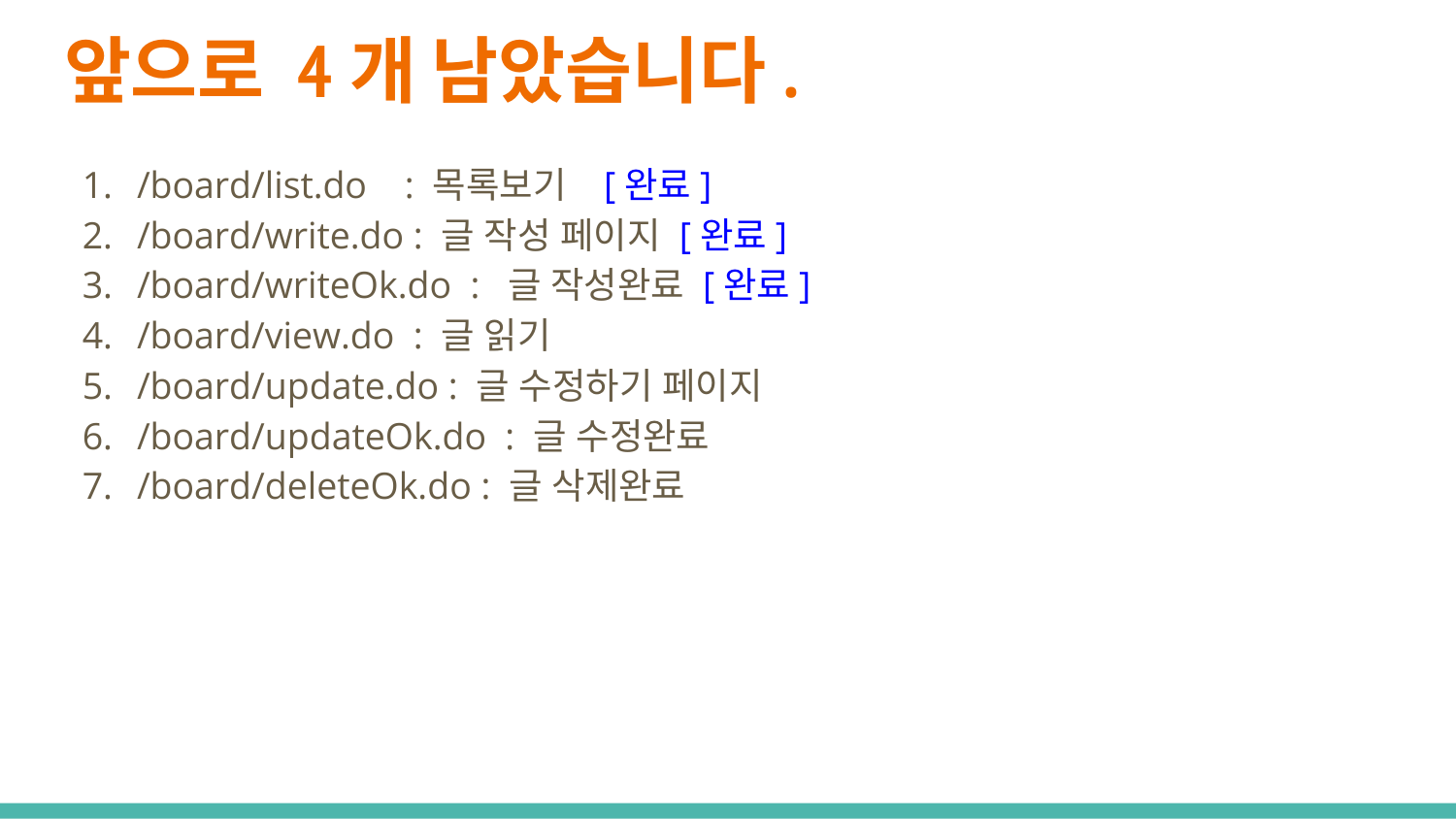

# 앞으로 4개 남았습니다.
/board/list.do    : 목록보기   [완료]
/board/write.do : 글 작성 페이지 [완료]
/board/writeOk.do  :  글 작성완료 [완료]
/board/view.do  : 글 읽기
/board/update.do : 글 수정하기 페이지
/board/updateOk.do  : 글 수정완료
/board/deleteOk.do : 글 삭제완료